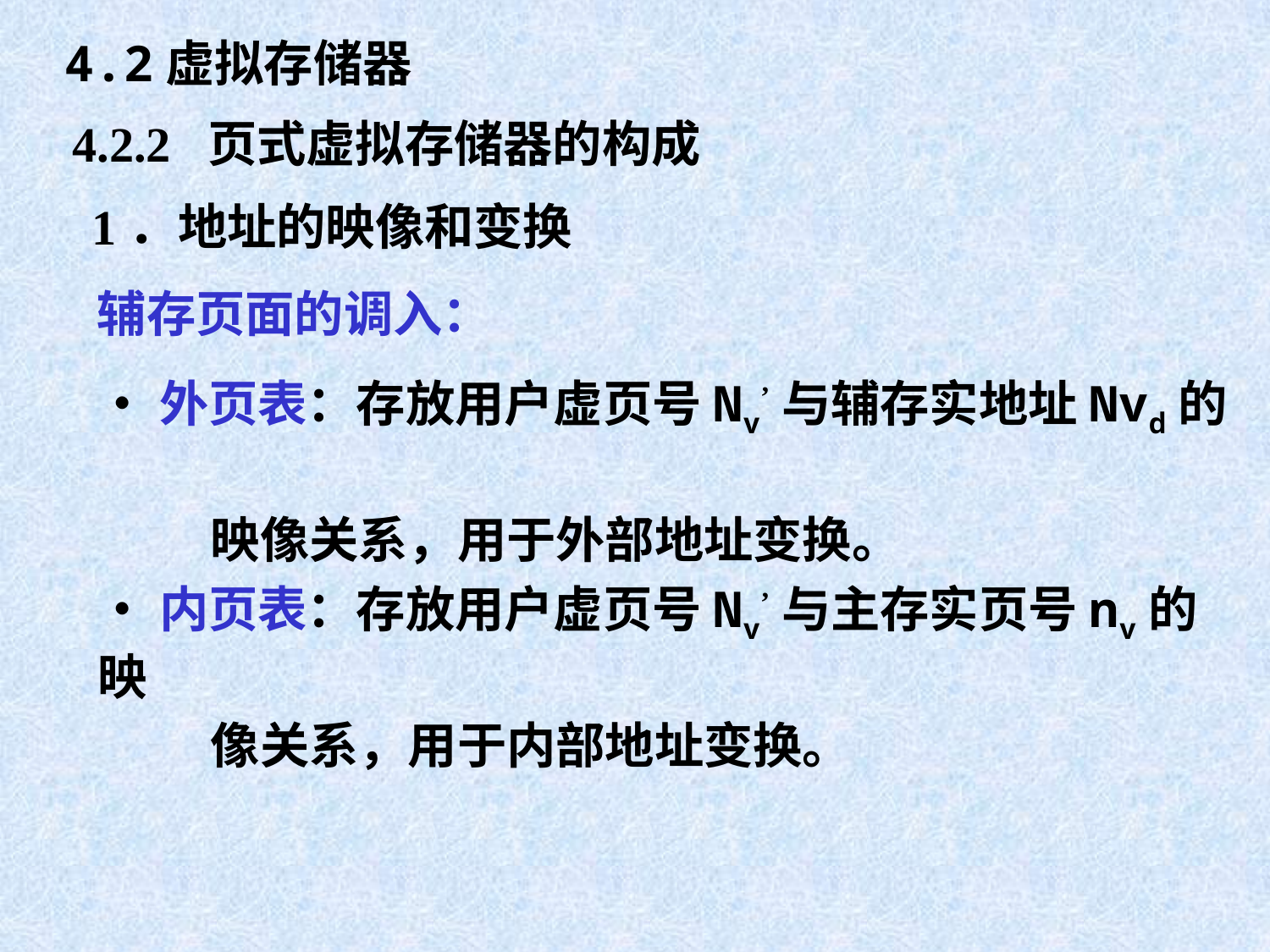

4.2虚拟存储器
4.2.2  页式虚拟存储器的构成
1．地址的映像和变换
辅存页面的调入：
•外页表：存放用户虚页号Nv’与辅存实地址Nvd的
         映像关系，用于外部地址变换。
•内页表：存放用户虚页号Nv’与主存实页号nv的映
         像关系，用于内部地址变换。